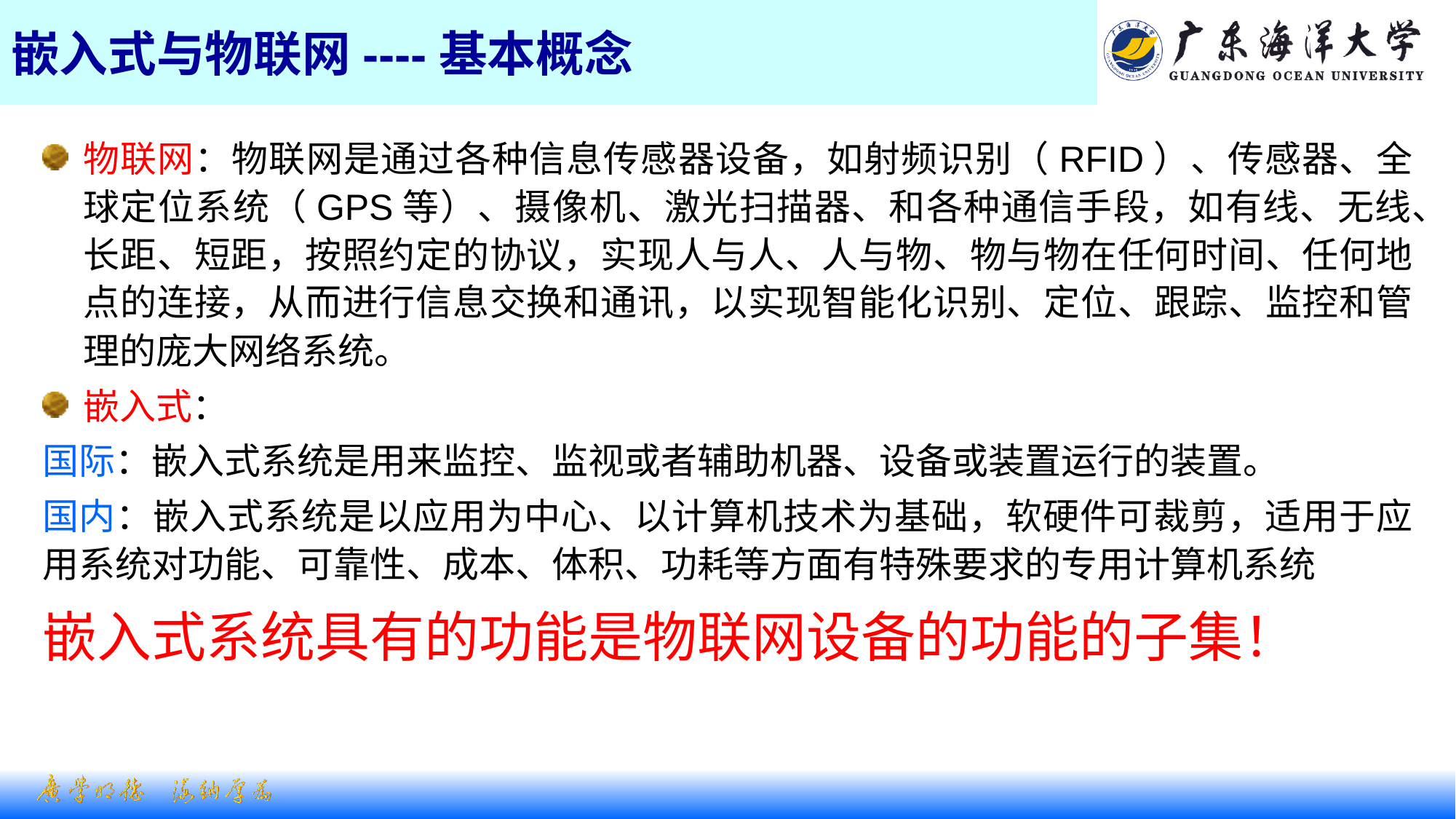

# 嵌入式与物联网----基本概念
物联网：物联网是通过各种信息传感器设备，如射频识别（RFID）、传感器、全球定位系统（GPS等）、摄像机、激光扫描器、和各种通信手段，如有线、无线、长距、短距，按照约定的协议，实现人与人、人与物、物与物在任何时间、任何地点的连接，从而进行信息交换和通讯，以实现智能化识别、定位、跟踪、监控和管理的庞大网络系统。
嵌入式：
国际：嵌入式系统是用来监控、监视或者辅助机器、设备或装置运行的装置。
国内：嵌入式系统是以应用为中心、以计算机技术为基础，软硬件可裁剪，适用于应用系统对功能、可靠性、成本、体积、功耗等方面有特殊要求的专用计算机系统
嵌入式系统具有的功能是物联网设备的功能的子集！
5